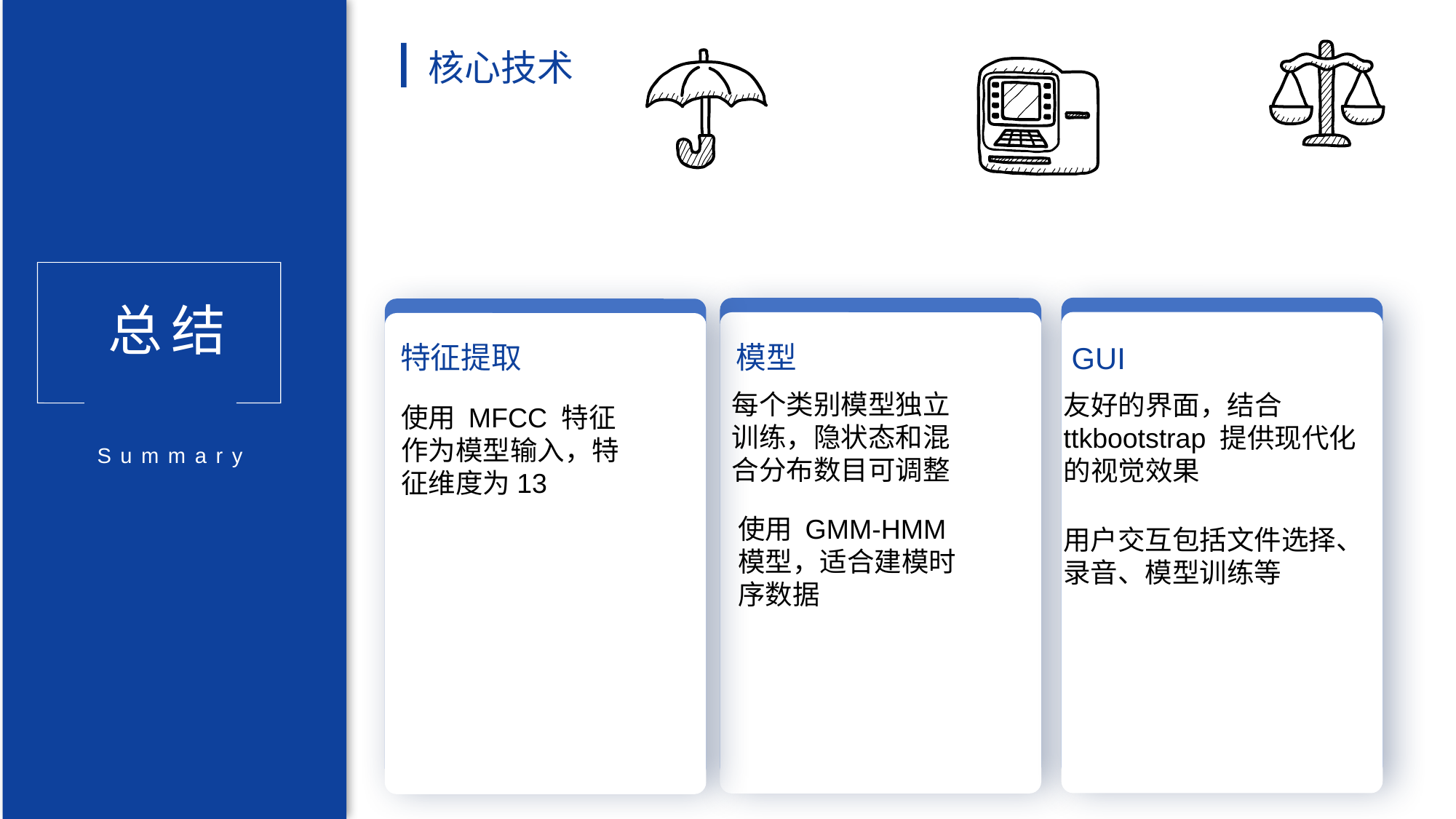

核心技术

总结
  Summary

特征提取
模型
GUI
友好的界面，结合 ttkbootstrap 提供现代化的视觉效果
每个类别模型独立训练，隐状态和混合分布数目可调整
使用 MFCC 特征作为模型输入，特征维度为13
使用 GMM-HMM 模型，适合建模时序数据
用户交互包括文件选择、录音、模型训练等